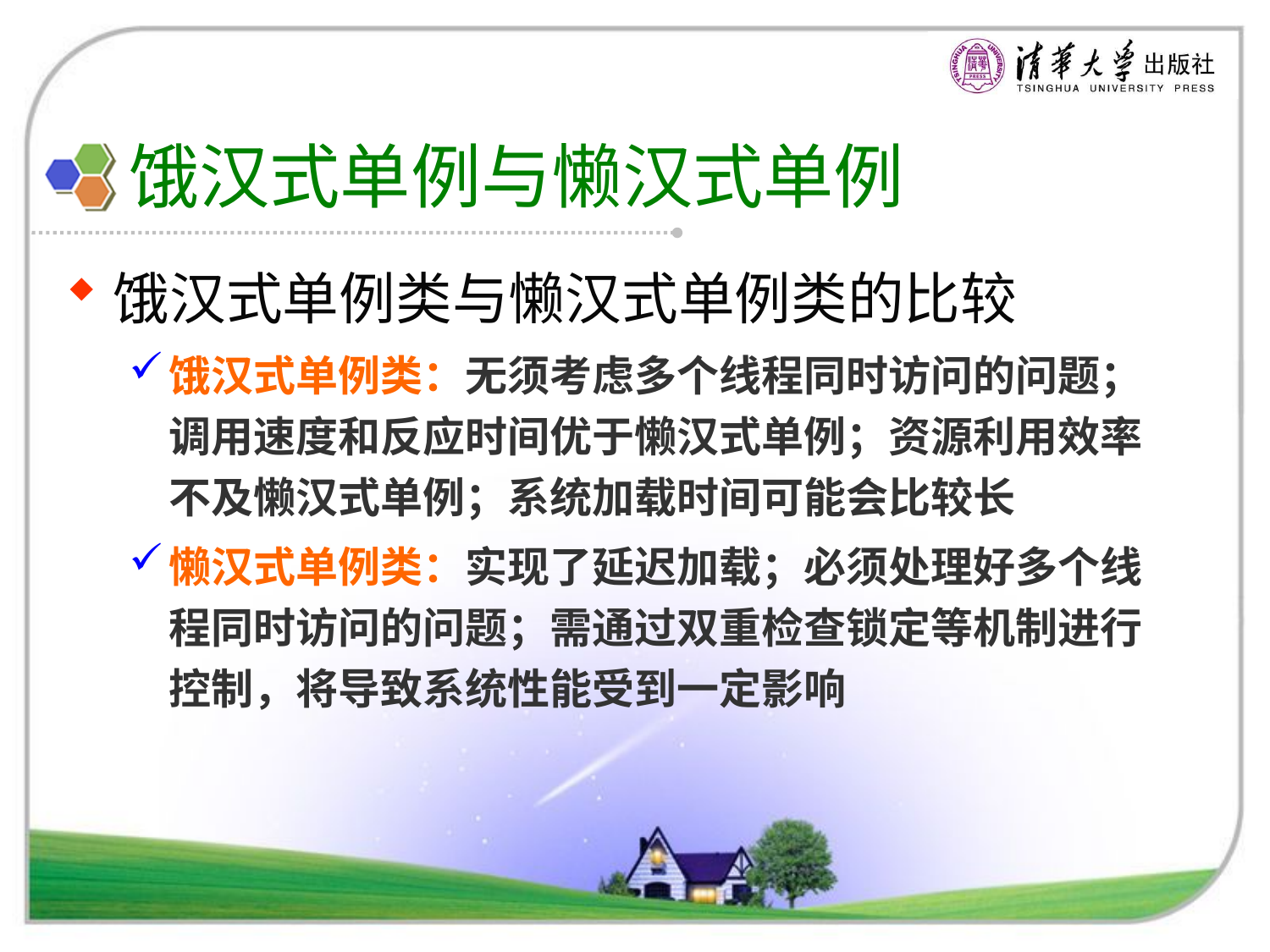

# 饿汉式单例与懒汉式单例
饿汉式单例类与懒汉式单例类的比较
饿汉式单例类：无须考虑多个线程同时访问的问题；调用速度和反应时间优于懒汉式单例；资源利用效率不及懒汉式单例；系统加载时间可能会比较长
懒汉式单例类：实现了延迟加载；必须处理好多个线程同时访问的问题；需通过双重检查锁定等机制进行控制，将导致系统性能受到一定影响